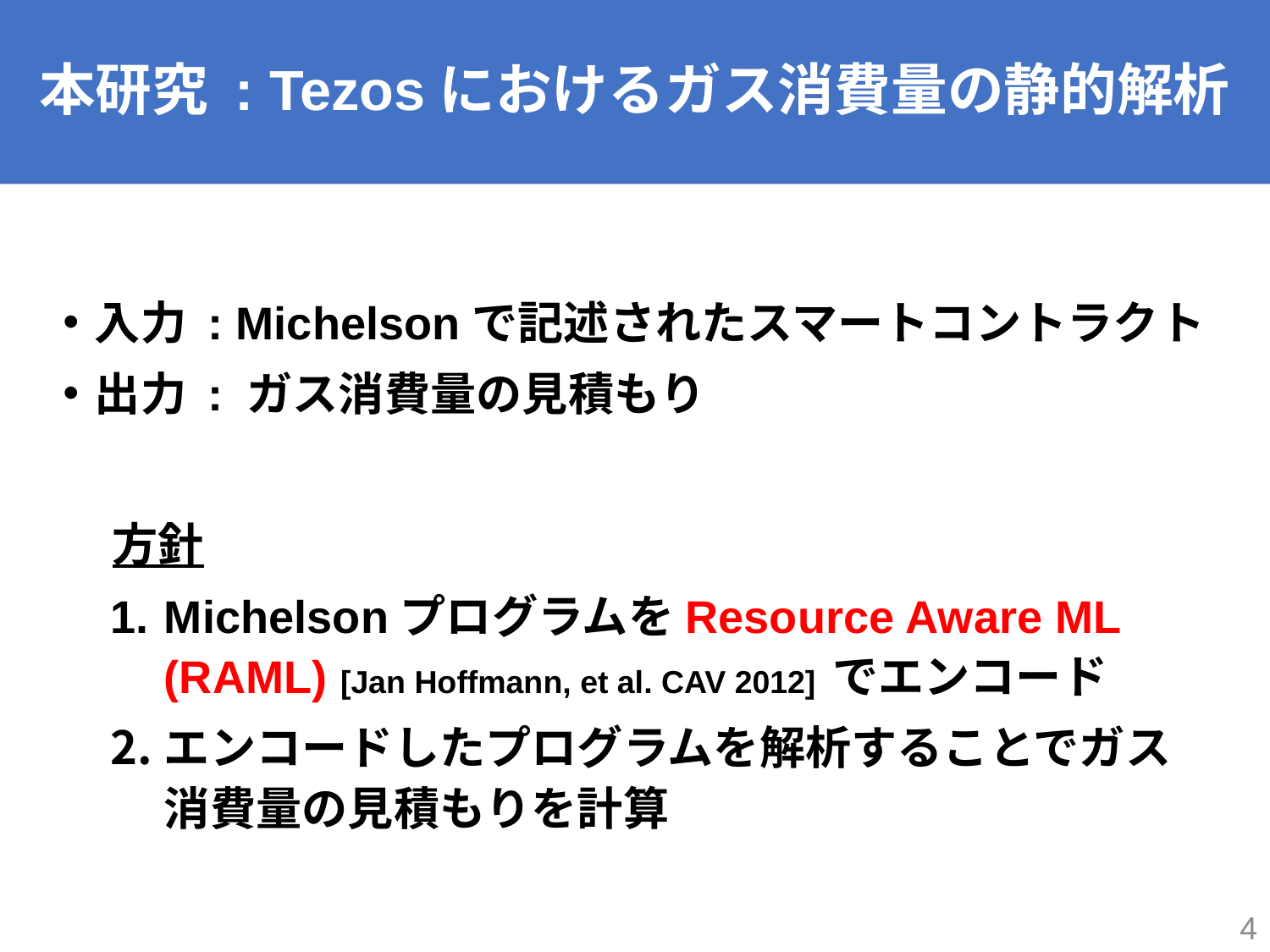

# 本研究 : Tezosにおけるガス消費量の静的解析
入力 : Michelsonで記述されたスマートコントラクト
出力 : ガス消費量の見積もり

　方針
MichelsonプログラムをResource Aware ML (RAML) [Jan Hoffmann, et al. CAV 2012] でエンコード
エンコードしたプログラムを解析することでガス消費量の見積もりを計算
4